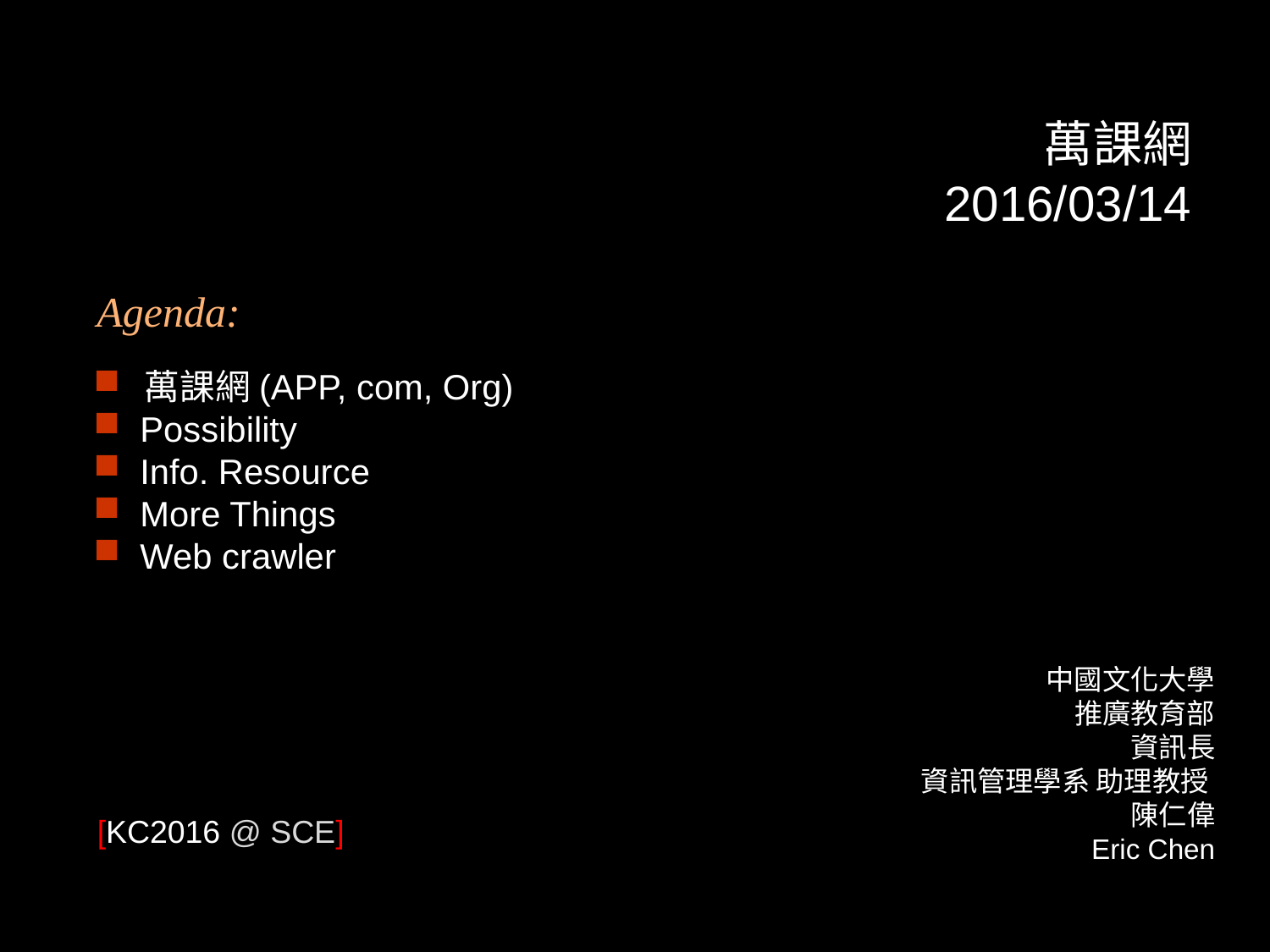

萬課網
2016/03/14
Agenda:

  萬課網(APP, com, Org)
  Possibility
  Info. Resource
  More Things
  Web crawler
中國文化大學
推廣教育部
 資訊長
資訊管理學系 助理教授
陳仁偉
Eric Chen
[KC2016 @ SCE]